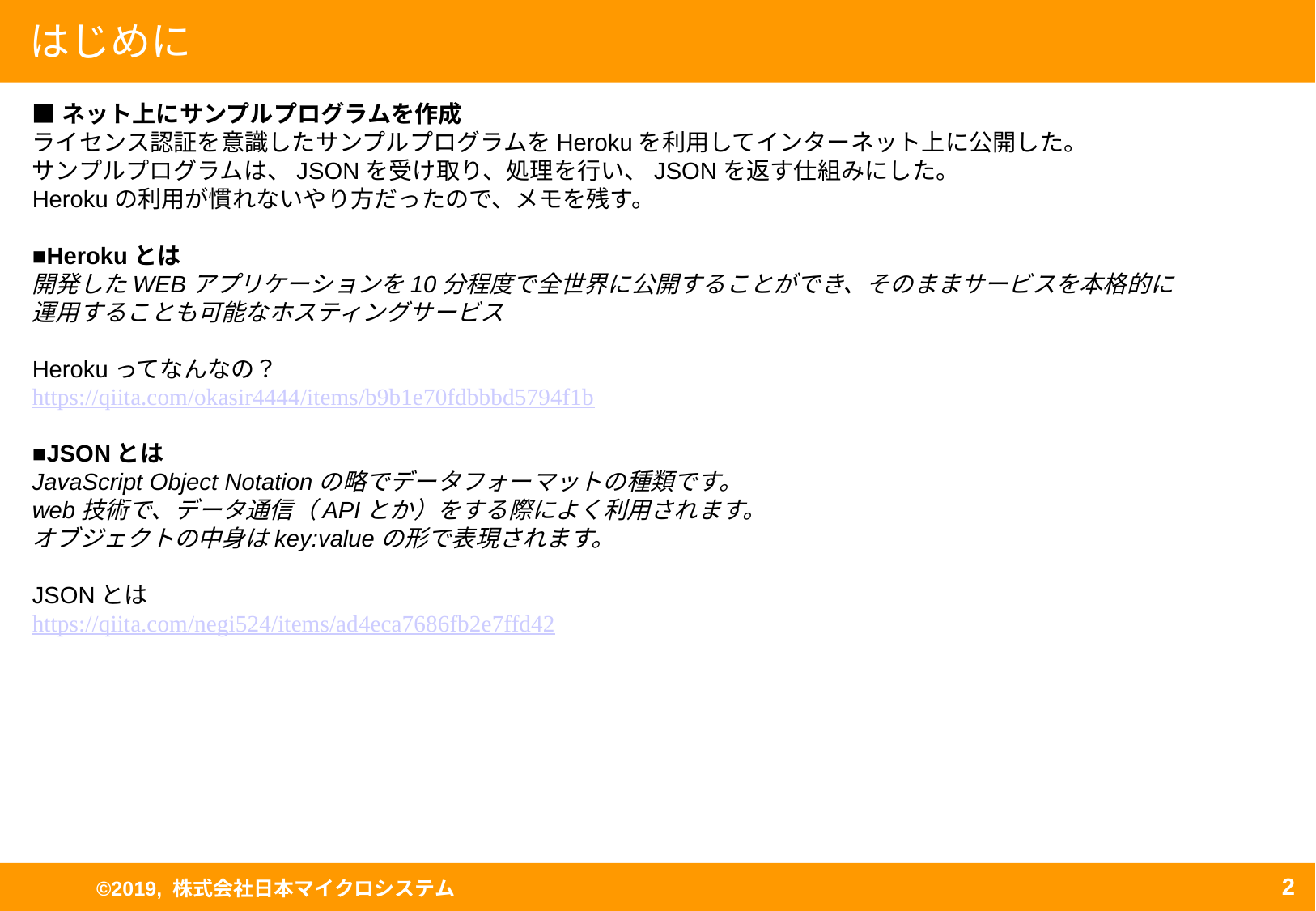

# はじめに
■ネット上にサンプルプログラムを作成
ライセンス認証を意識したサンプルプログラムをHerokuを利用してインターネット上に公開した。
サンプルプログラムは、JSONを受け取り、処理を行い、JSONを返す仕組みにした。
Herokuの利用が慣れないやり方だったので、メモを残す。

■Herokuとは
開発したWEBアプリケーションを10分程度で全世界に公開することができ、そのままサービスを本格的に運用することも可能なホスティングサービス

Herokuってなんなの？
https://qiita.com/okasir4444/items/b9b1e70fdbbbd5794f1b

■JSONとは
JavaScript Object Notationの略でデータフォーマットの種類です。
web技術で、データ通信（APIとか）をする際によく利用されます。
オブジェクトの中身はkey:valueの形で表現されます。

JSONとは
https://qiita.com/negi524/items/ad4eca7686fb2e7ffd42

 2